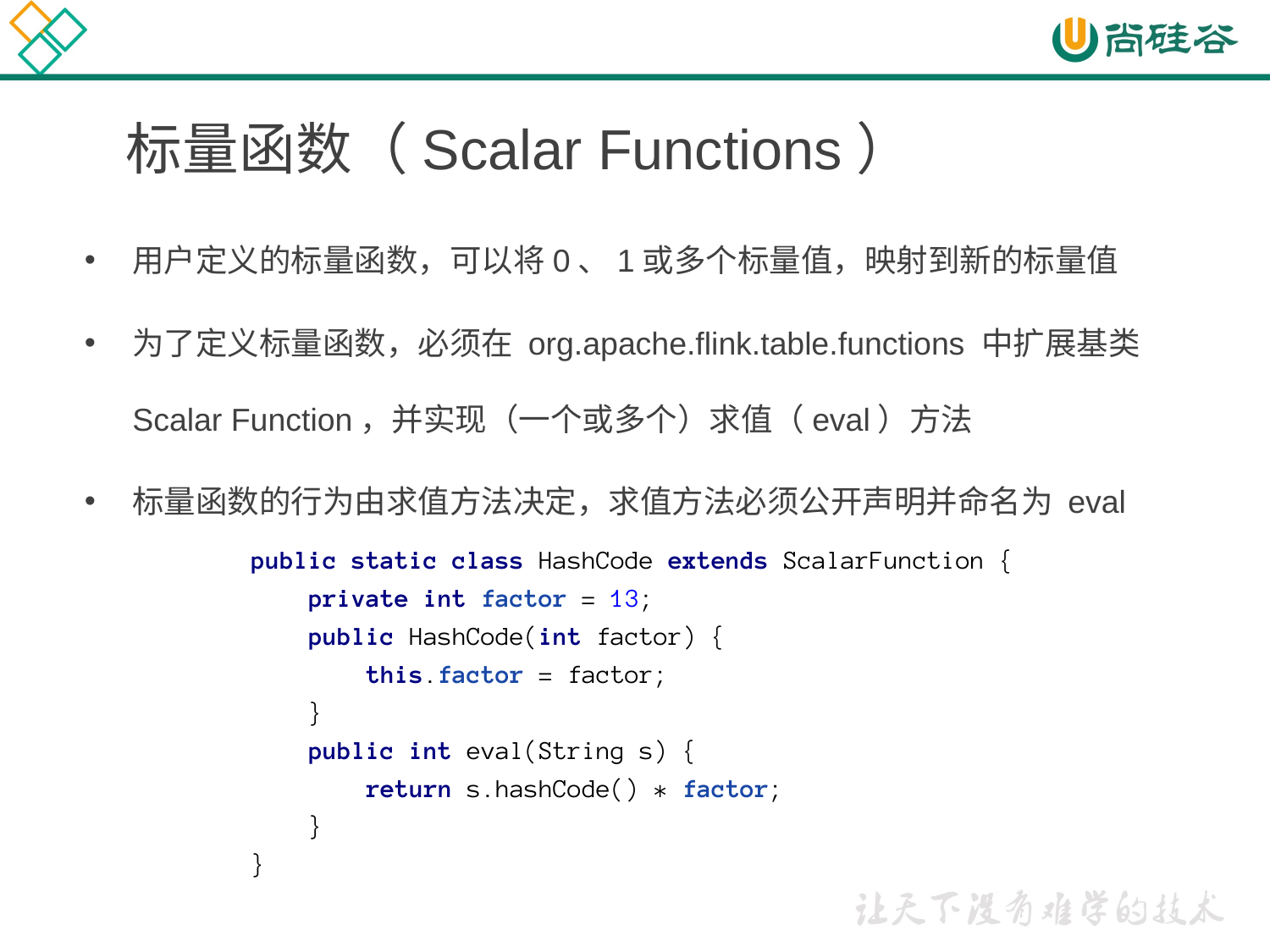

# 标量函数（Scalar Functions）
用户定义的标量函数，可以将0、1或多个标量值，映射到新的标量值
为了定义标量函数，必须在 org.apache.flink.table.functions 中扩展基类Scalar Function，并实现（一个或多个）求值（eval）方法
标量函数的行为由求值方法决定，求值方法必须公开声明并命名为 eval
public static class HashCode extends ScalarFunction {
    private int factor = 13;
    public HashCode(int factor) {
        this.factor = factor;
    }
    public int eval(String s) {
        return s.hashCode() * factor;
    }
}